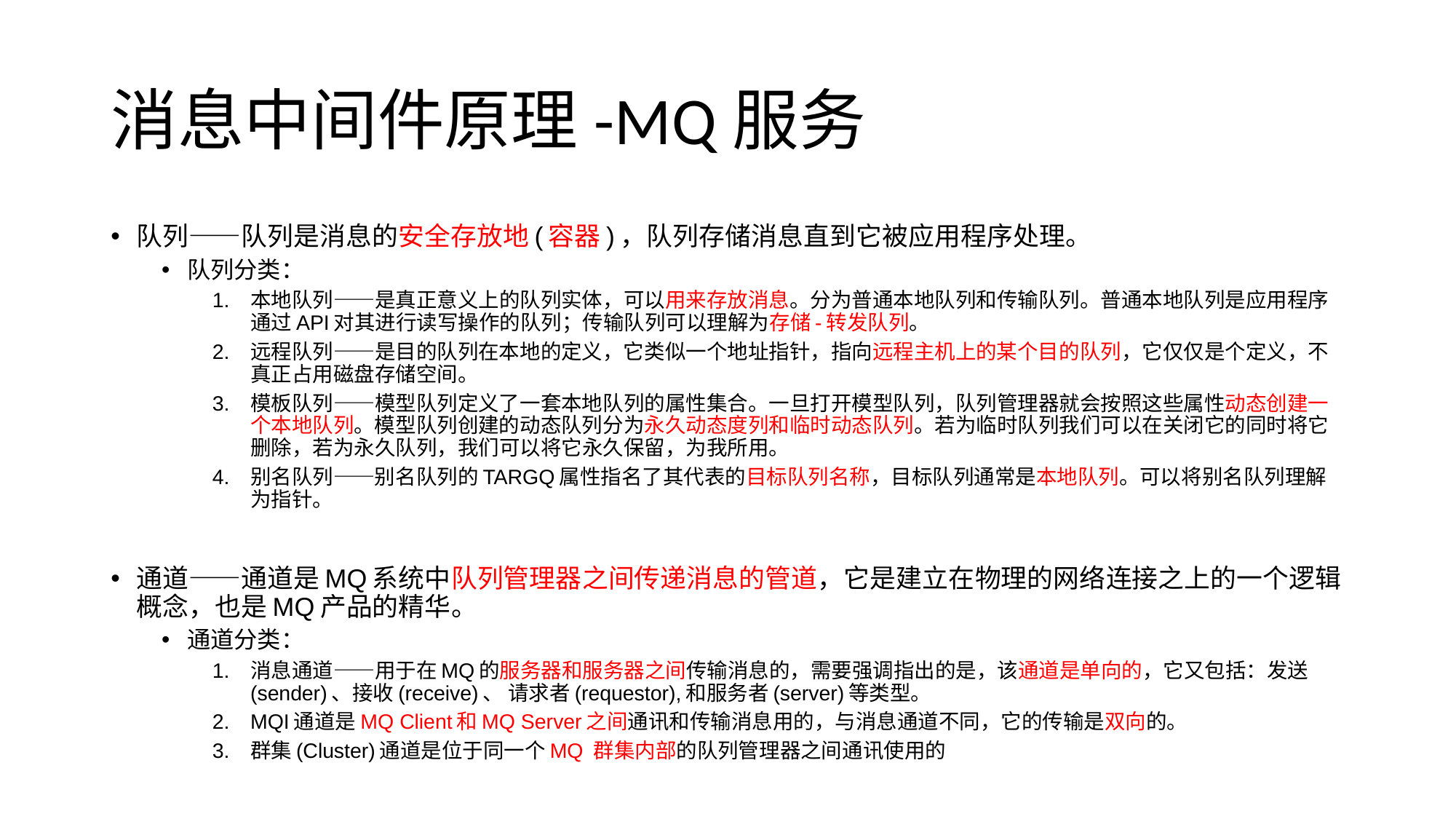

# 消息中间件原理-MQ服务
队列——队列是消息的安全存放地(容器)，队列存储消息直到它被应用程序处理。
队列分类：
本地队列——是真正意义上的队列实体，可以用来存放消息。分为普通本地队列和传输队列。普通本地队列是应用程序通过API对其进行读写操作的队列；传输队列可以理解为存储-转发队列。
远程队列——是目的队列在本地的定义，它类似一个地址指针，指向远程主机上的某个目的队列，它仅仅是个定义，不真正占用磁盘存储空间。
模板队列——模型队列定义了一套本地队列的属性集合。一旦打开模型队列，队列管理器就会按照这些属性动态创建一个本地队列。模型队列创建的动态队列分为永久动态度列和临时动态队列。若为临时队列我们可以在关闭它的同时将它删除，若为永久队列，我们可以将它永久保留，为我所用。
别名队列——别名队列的TARGQ属性指名了其代表的目标队列名称，目标队列通常是本地队列。可以将别名队列理解为指针。

通道——通道是MQ系统中队列管理器之间传递消息的管道，它是建立在物理的网络连接之上的一个逻辑概念，也是MQ产品的精华。
通道分类：
消息通道——用于在MQ的服务器和服务器之间传输消息的，需要强调指出的是，该通道是单向的，它又包括：发送(sender)、接收(receive)、 请求者(requestor),和服务者(server)等类型。
MQI通道是MQ Client和MQ Server之间通讯和传输消息用的，与消息通道不同，它的传输是双向的。
群集(Cluster)通道是位于同一个MQ 群集内部的队列管理器之间通讯使用的